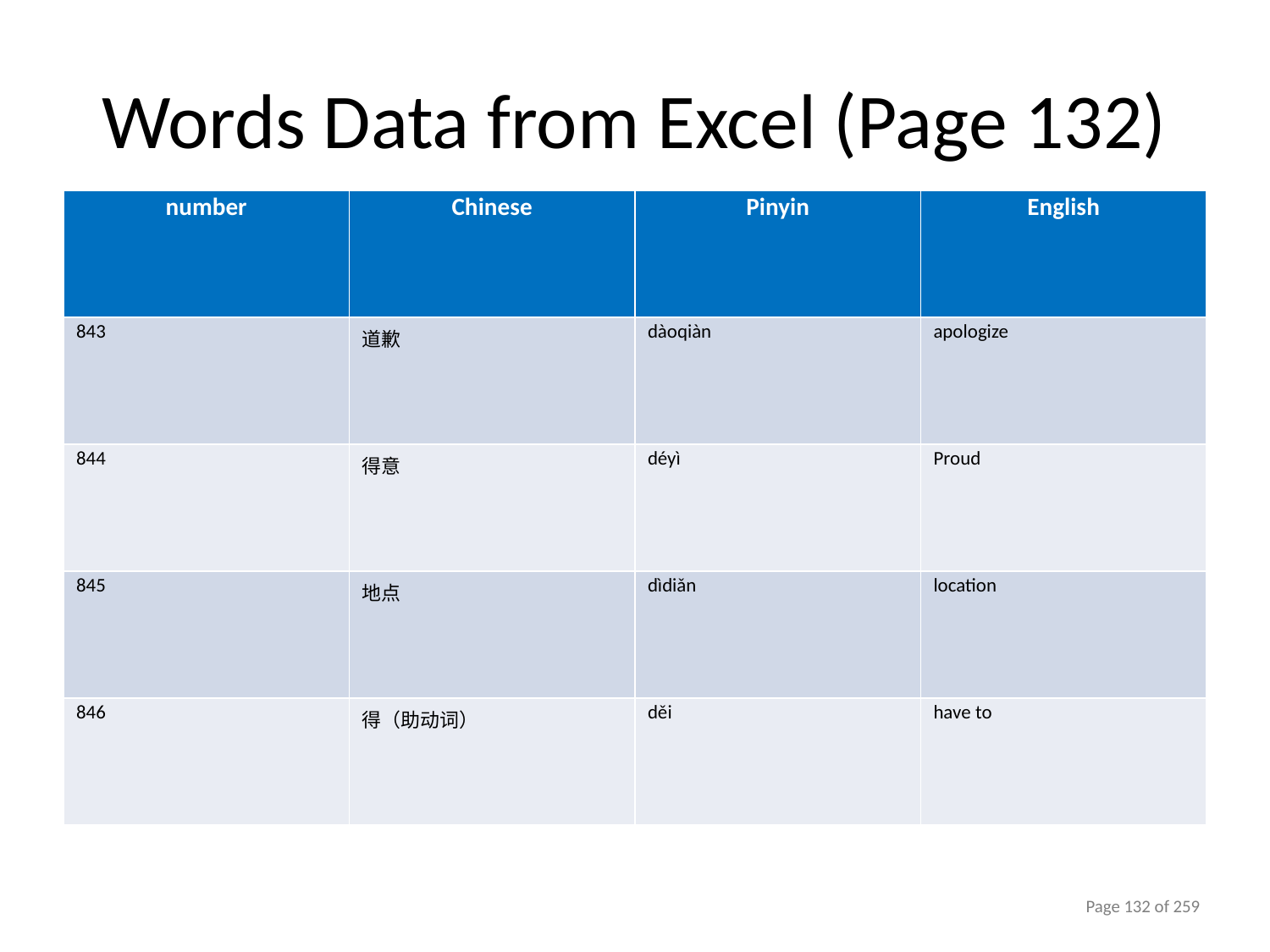

# Words Data from Excel (Page 132)
| number | Chinese | Pinyin | English |
| --- | --- | --- | --- |
| 843 | 道歉 | dàoqiàn | apologize |
| 844 | 得意 | déyì | Proud |
| 845 | 地点 | dìdiǎn | location |
| 846 | 得（助动词） | děi | have to |

Page 132 of 259